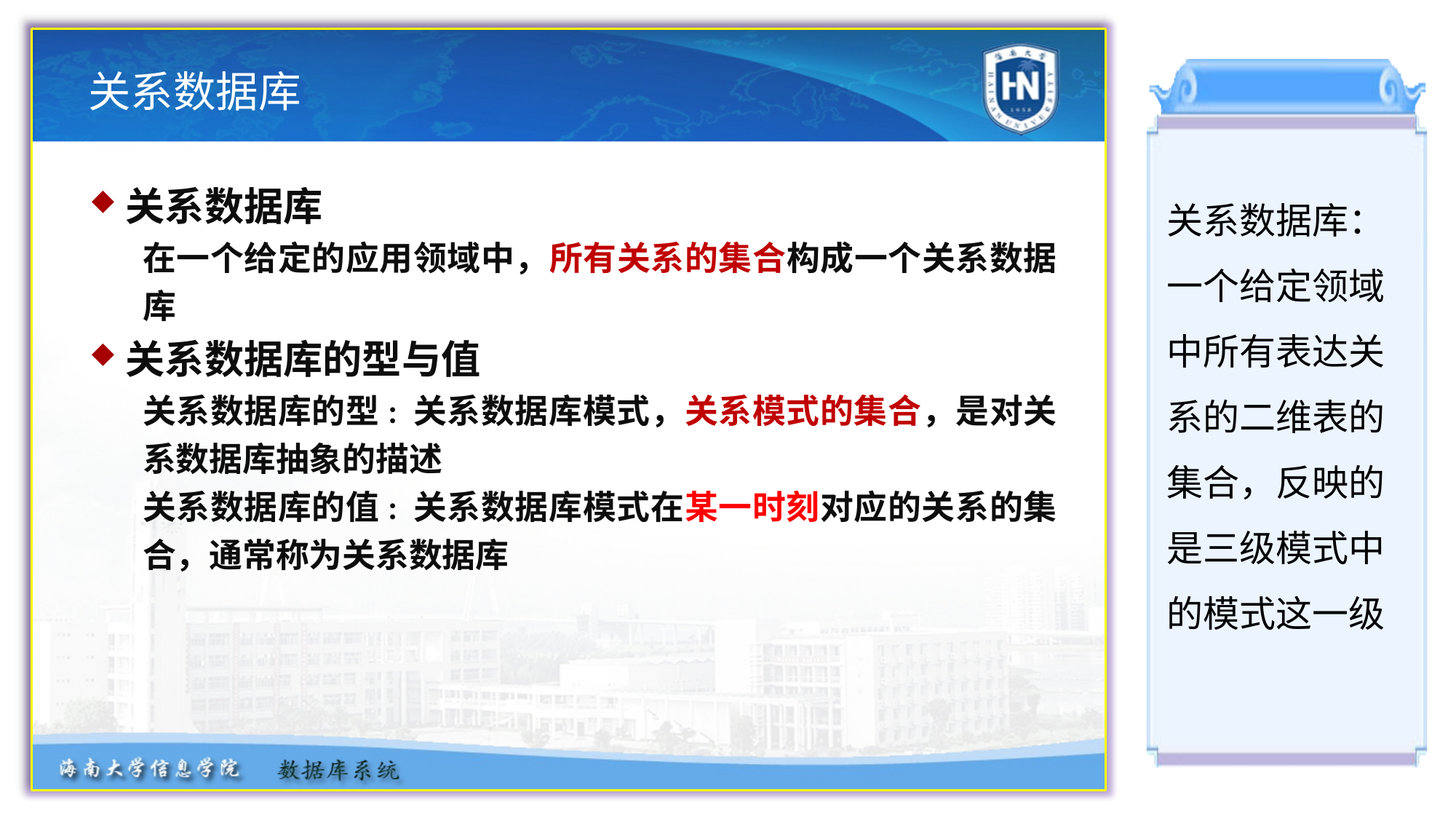

# 关系数据库
关系数据库
在一个给定的应用领域中，所有关系的集合构成一个关系数据库
关系数据库的型与值
关系数据库的型: 关系数据库模式，关系模式的集合，是对关系数据库抽象的描述
关系数据库的值: 关系数据库模式在某一时刻对应的关系的集合，通常称为关系数据库
关系数据库：一个给定领域中所有表达关系的二维表的集合，反映的是三级模式中的模式这一级